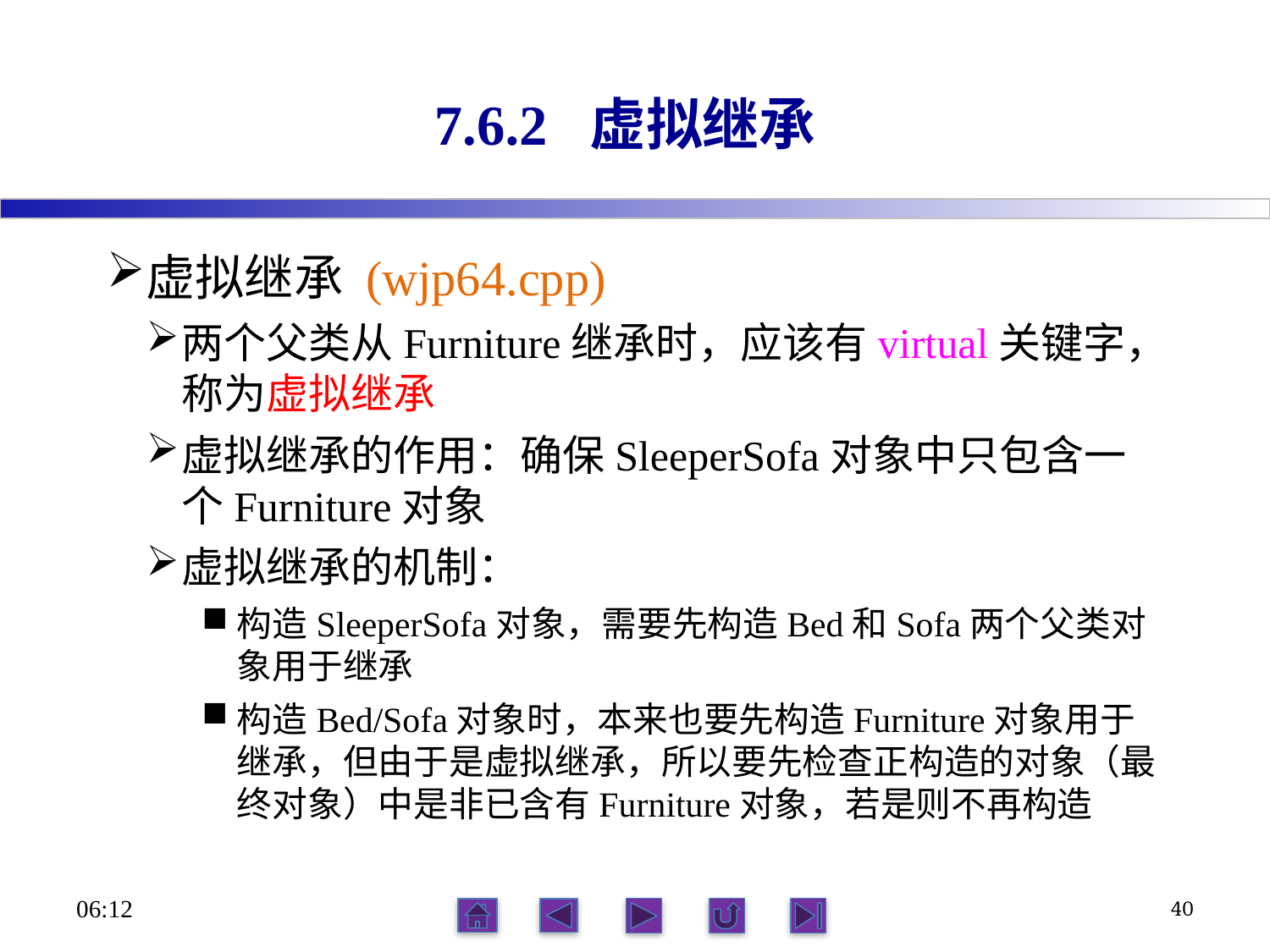

# 7.6.2  虚拟继承
虚拟继承 (wjp64.cpp)
两个父类从Furniture继承时，应该有virtual关键字，称为虚拟继承
虚拟继承的作用：确保SleeperSofa对象中只包含一个Furniture对象
虚拟继承的机制：
构造SleeperSofa对象，需要先构造Bed和Sofa两个父类对象用于继承
构造Bed/Sofa对象时，本来也要先构造Furniture对象用于继承，但由于是虚拟继承，所以要先检查正构造的对象（最终对象）中是非已含有Furniture对象，若是则不再构造
06:12
40